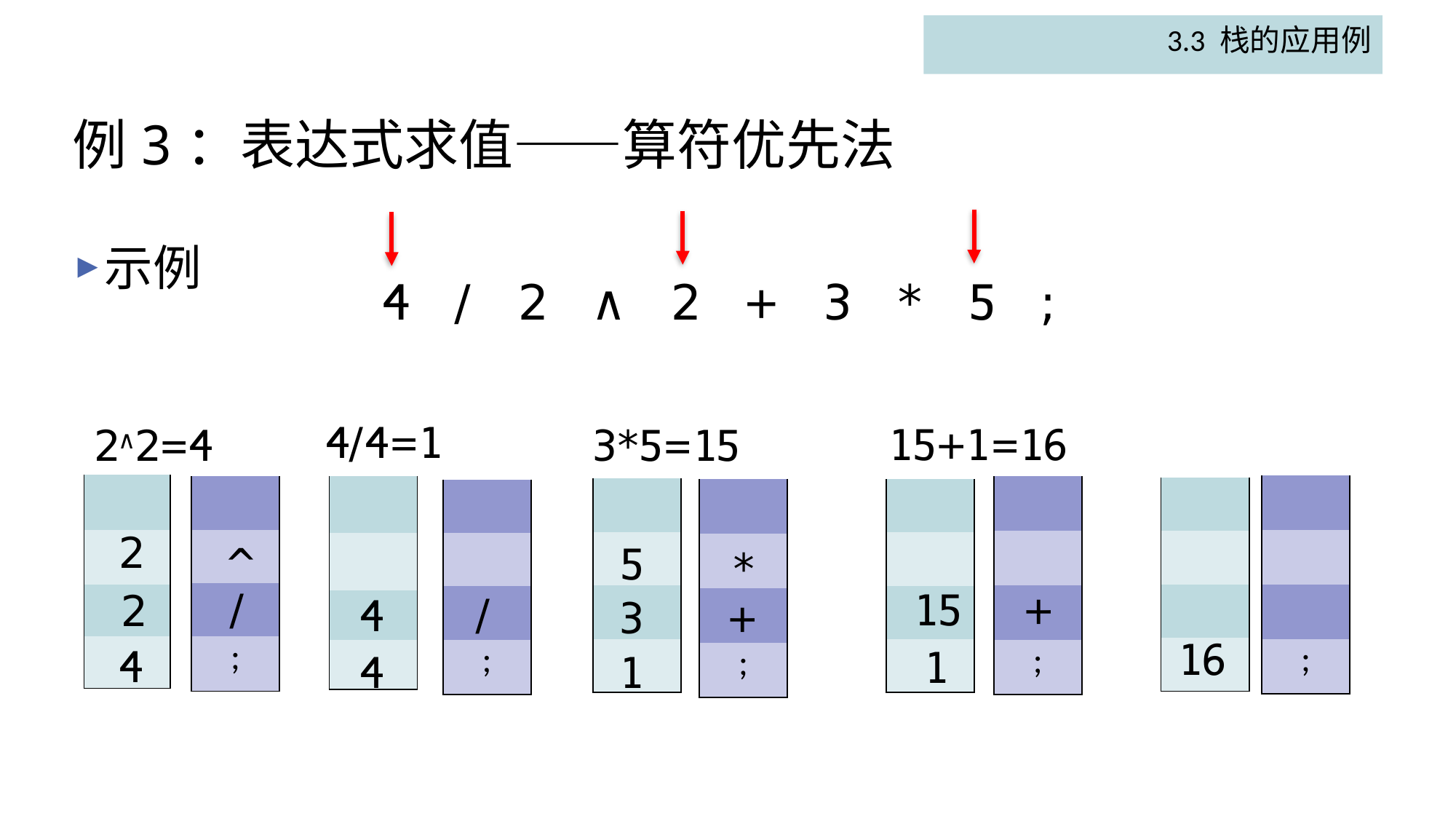

3.3 栈的应用例

# 例3：表达式求值——算符优先法
示例
4/2∧2+3*5;
4/4=1
15+1=16
3*5=15
2∧2=4
|  |
| --- |
|  |
|  |
|  |
|  |
| --- |
|  |
|  |
| ; |
|  |
| --- |
|  |
|  |
|  |
|  |
| --- |
|  |
|  |
| ; |
|  |
| --- |
|  |
|  |
| ; |
|  |
| --- |
|  |
|  |
|  |
|  |
| --- |
|  |
|  |
|  |
|  |
| --- |
|  |
|  |
| ; |
|  |
| --- |
|  |
|  |
|  |
|  |
| --- |
|  |
|  |
| ; |
2
^
5
*
/
15
+
2
/
4
+
3
16
4
1
1
4